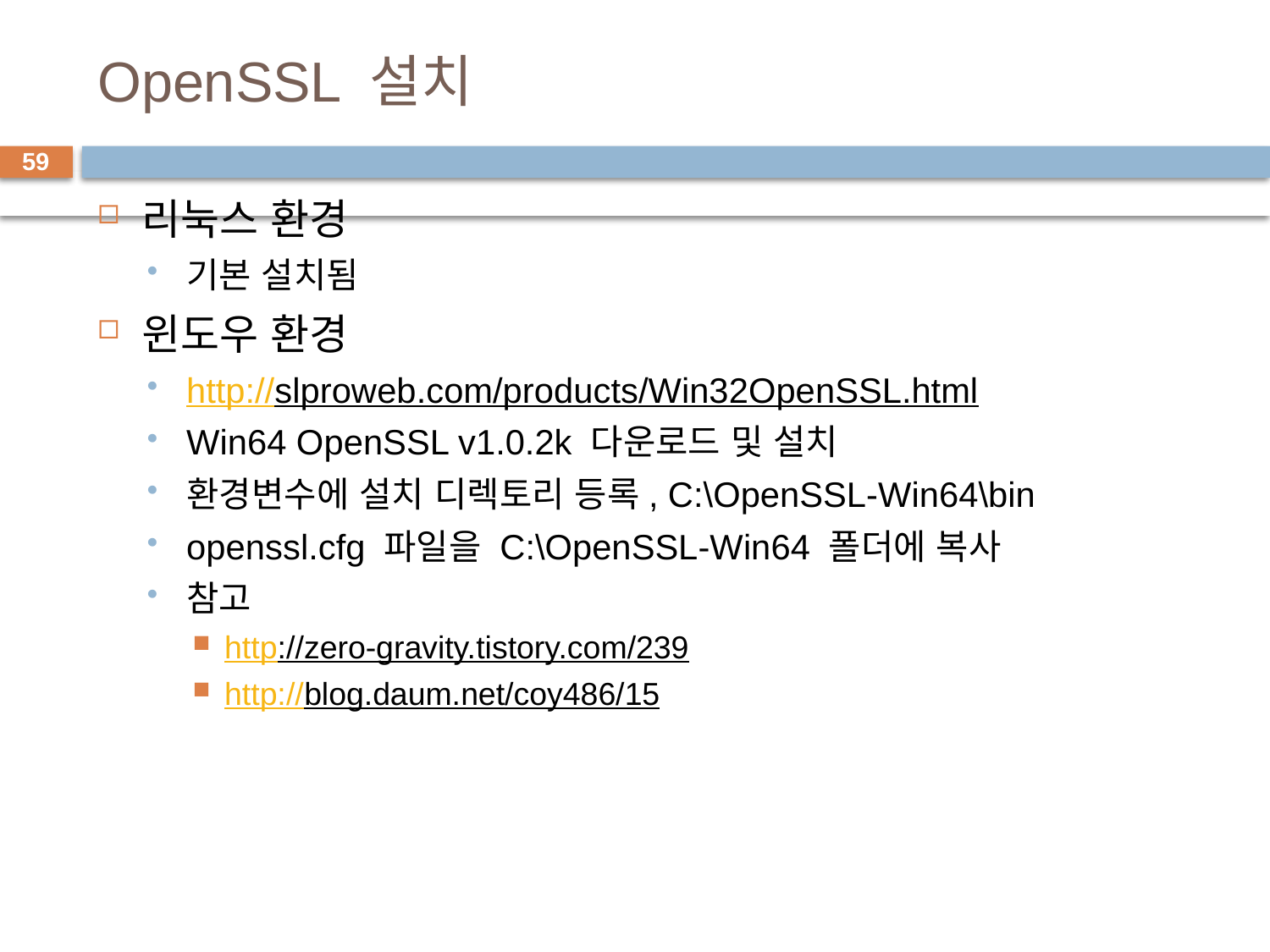

# OpenSSL 설치
59
리눅스 환경
기본 설치됨
윈도우 환경
http://slproweb.com/products/Win32OpenSSL.html
Win64 OpenSSL v1.0.2k 다운로드 및 설치
환경변수에 설치 디렉토리 등록, C:\OpenSSL-Win64\bin
openssl.cfg 파일을 C:\OpenSSL-Win64 폴더에 복사
참고
http://zero-gravity.tistory.com/239
http://blog.daum.net/coy486/15